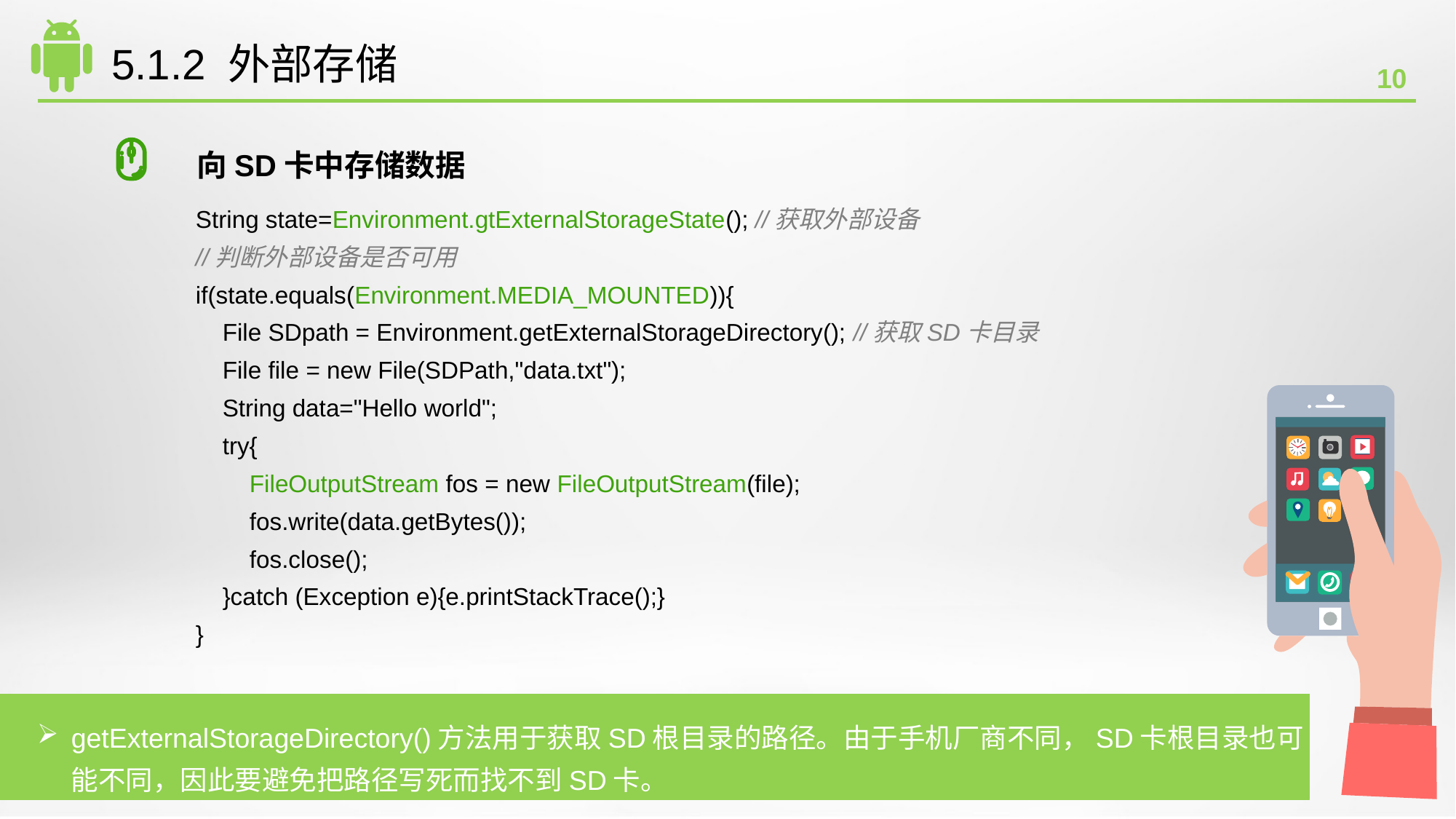

# 5.1.2 外部存储
 向SD卡中存储数据

String state=Environment.gtExternalStorageState(); //获取外部设备
//判断外部设备是否可用
if(state.equals(Environment.MEDIA_MOUNTED)){
    File SDpath = Environment.getExternalStorageDirectory(); //获取SD卡目录
    File file = new File(SDPath,"data.txt");
    String data="Hello world";
    try{
        FileOutputStream fos = new FileOutputStream(file);
        fos.write(data.getBytes());
        fos.close();
    }catch (Exception e){e.printStackTrace();}
}

getExternalStorageDirectory()方法用于获取SD根目录的路径。由于手机厂商不同，SD卡根目录也可能不同，因此要避免把路径写死而找不到SD卡。